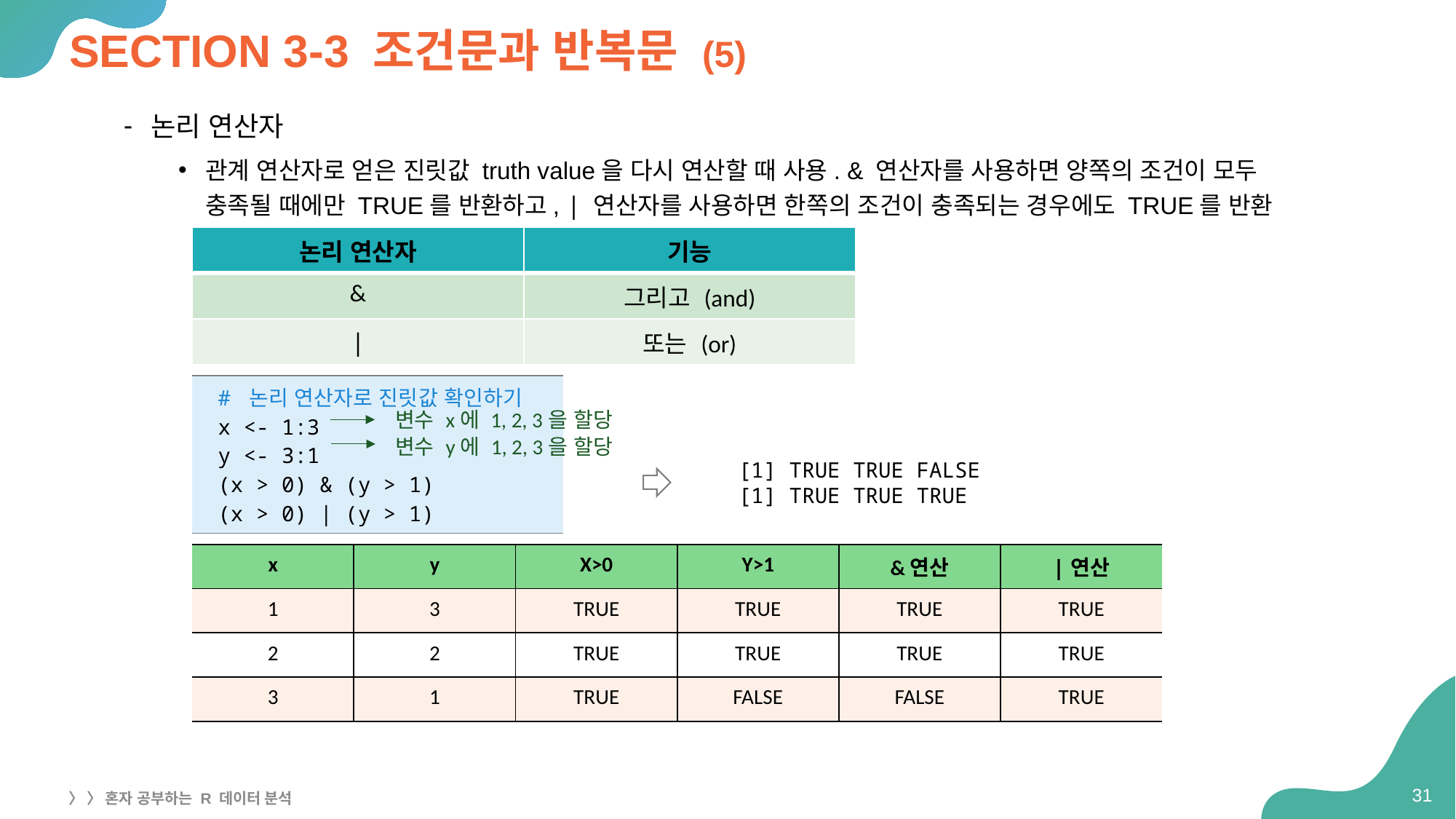

# SECTION 3-3 조건문과 반복문 (5)
논리 연산자
관계 연산자로 얻은 진릿값 truth value을 다시 연산할 때 사용. & 연산자를 사용하면 양쪽의 조건이 모두
충족될 때에만 TRUE를 반환하고, | 연산자를 사용하면 한쪽의 조건이 충족되는 경우에도 TRUE를 반환
| 논리 연산자 | 기능 |
| --- | --- |
| & | 그리고 (and) |
| | | 또는 (or) |
| # 논리 연산자로 진릿값 확인하기 x <- 1:3 y <- 3:1 (x > 0) & (y > 1) (x > 0) | (y > 1) |
| --- |
변수 x에 1, 2, 3을 할당
변수 y에 1, 2, 3을 할당
[1] TRUE TRUE FALSE
[1] TRUE TRUE TRUE

| x | y | X>0 | Y>1 | &연산 | |연산 |
| --- | --- | --- | --- | --- | --- |
| 1 | 3 | TRUE | TRUE | TRUE | TRUE |
| 2 | 2 | TRUE | TRUE | TRUE | TRUE |
| 3 | 1 | TRUE | FALSE | FALSE | TRUE |
31
〉 〉 혼자 공부하는 R 데이터 분석